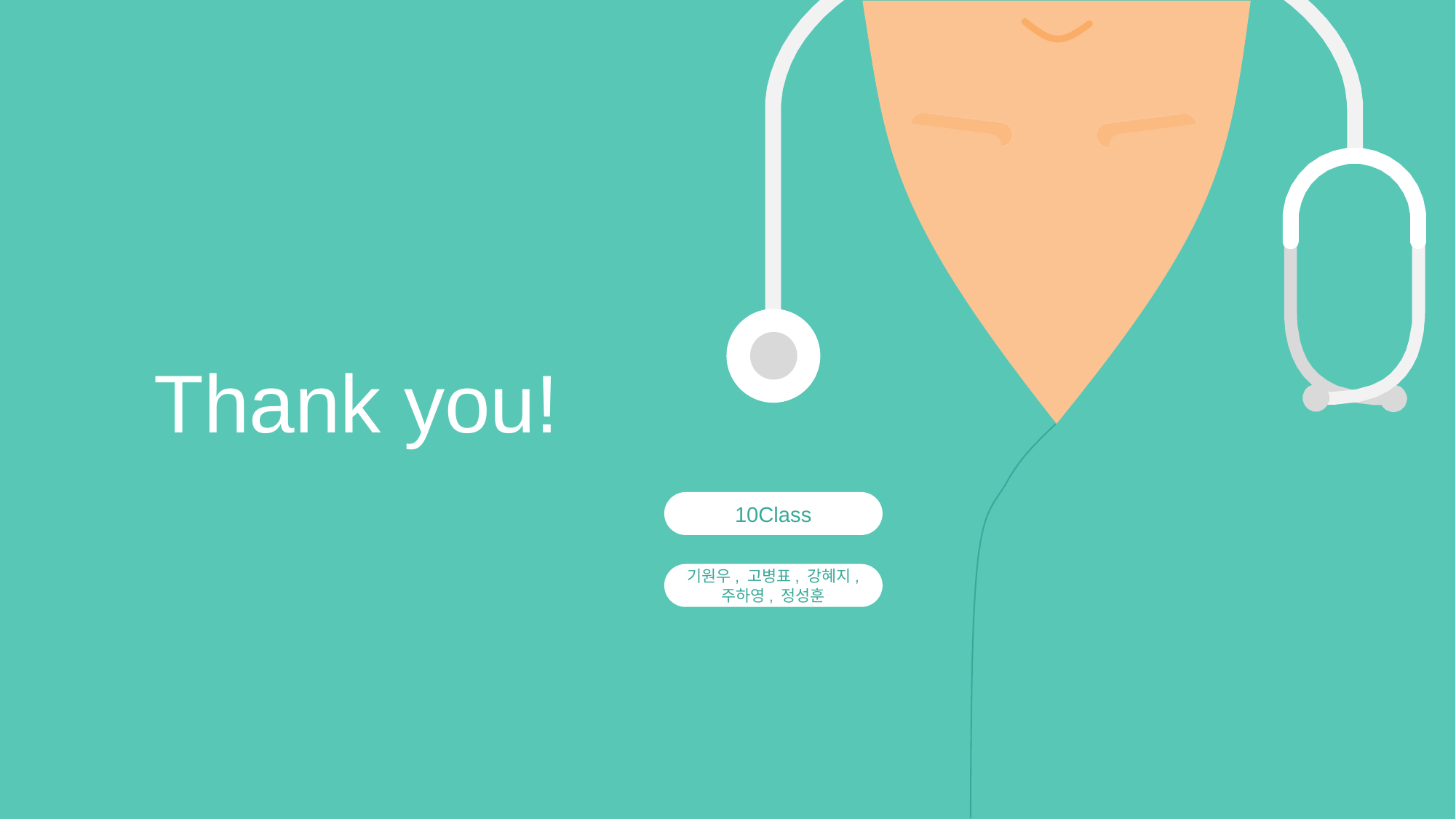

Thank you!

10Class
기원우, 고병표, 강혜지, 주하영, 정성훈